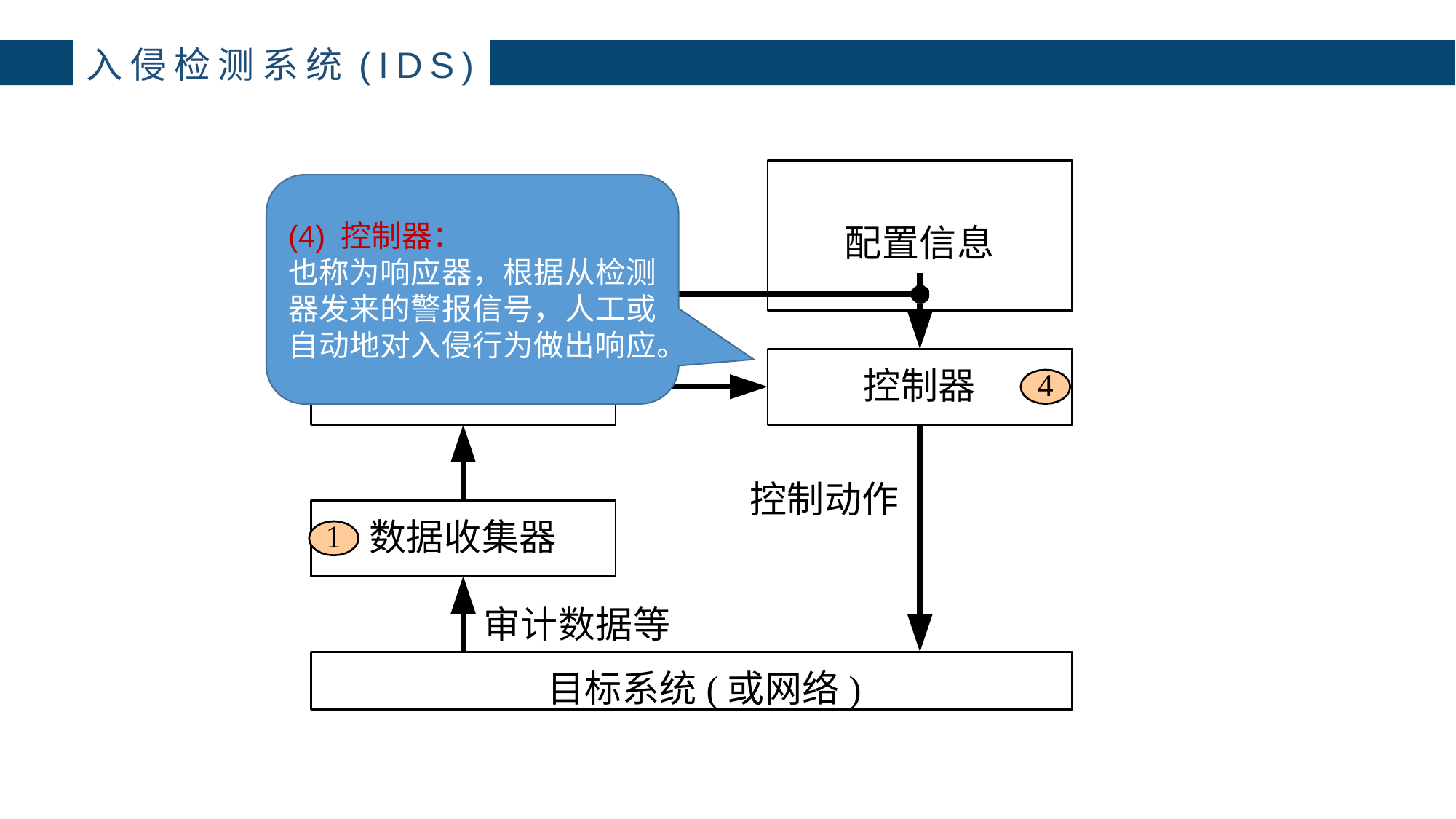

入侵检测系统(IDS)
(4) 控制器：
也称为响应器，根据从检测器发来的警报信号，人工或自动地对入侵行为做出响应。

# 配置信息
知识库
3

检测器
控制器
2
4

控制动作

数据收集器
1

审计数据等

目标系统(或网络)